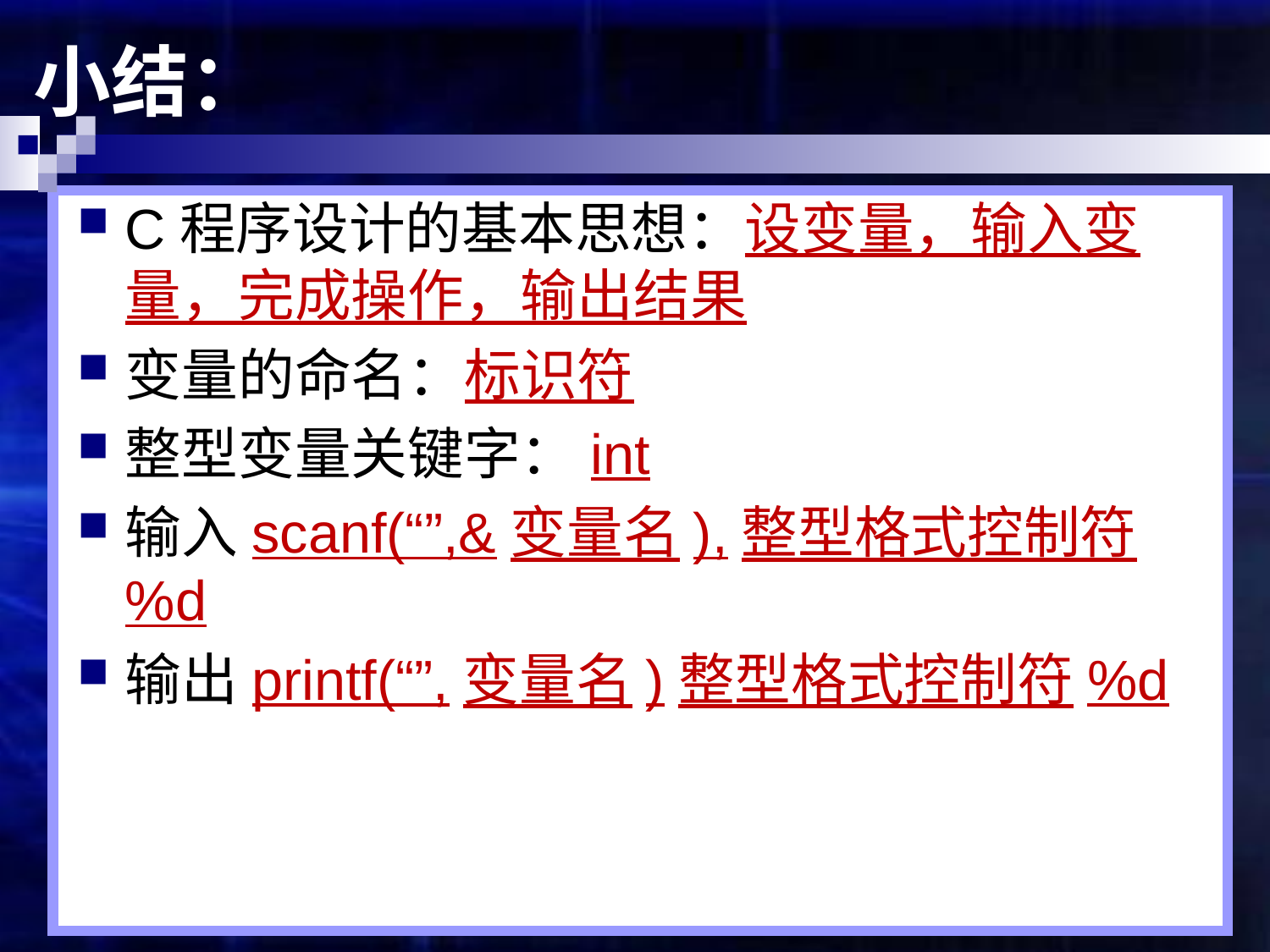

# 小结：
C程序设计的基本思想：设变量，输入变量，完成操作，输出结果
变量的命名：标识符
整型变量关键字：int
输入scanf(“”,&变量名),整型格式控制符%d
输出printf(“”,变量名)整型格式控制符%d